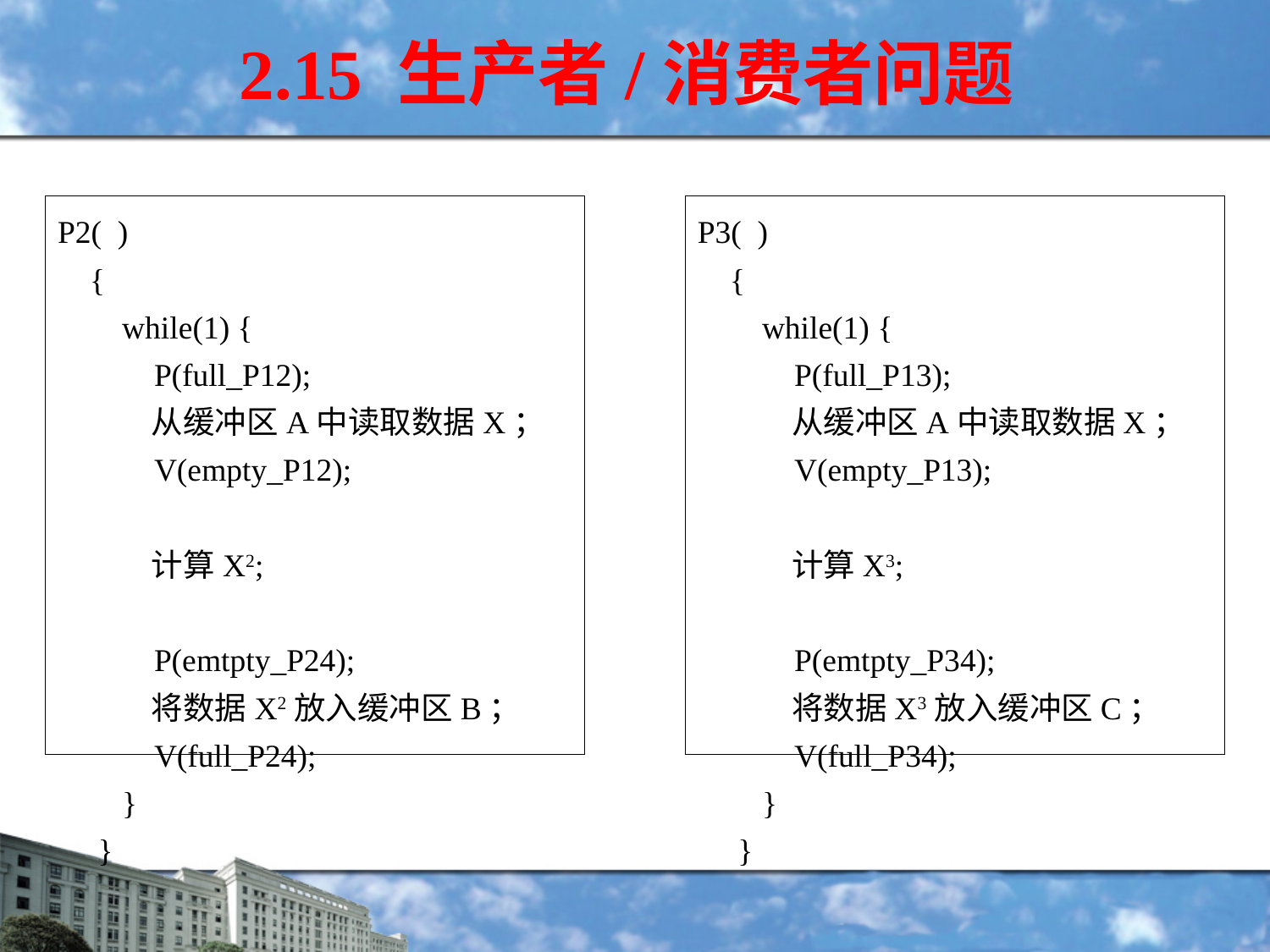

2.15 生产者/消费者问题
P2(  )
    {
        while(1) {
            P(full_P12);
            从缓冲区A中读取数据X；
            V(empty_P12);

            计算X2;

            P(emtpty_P24);
            将数据X2放入缓冲区B；
            V(full_P24);
        }
     }

P3(  )
    {
        while(1) {
            P(full_P13);
            从缓冲区A中读取数据X；
            V(empty_P13);

            计算X3;

            P(emtpty_P34);
            将数据X3放入缓冲区C；
            V(full_P34);
        }
     }